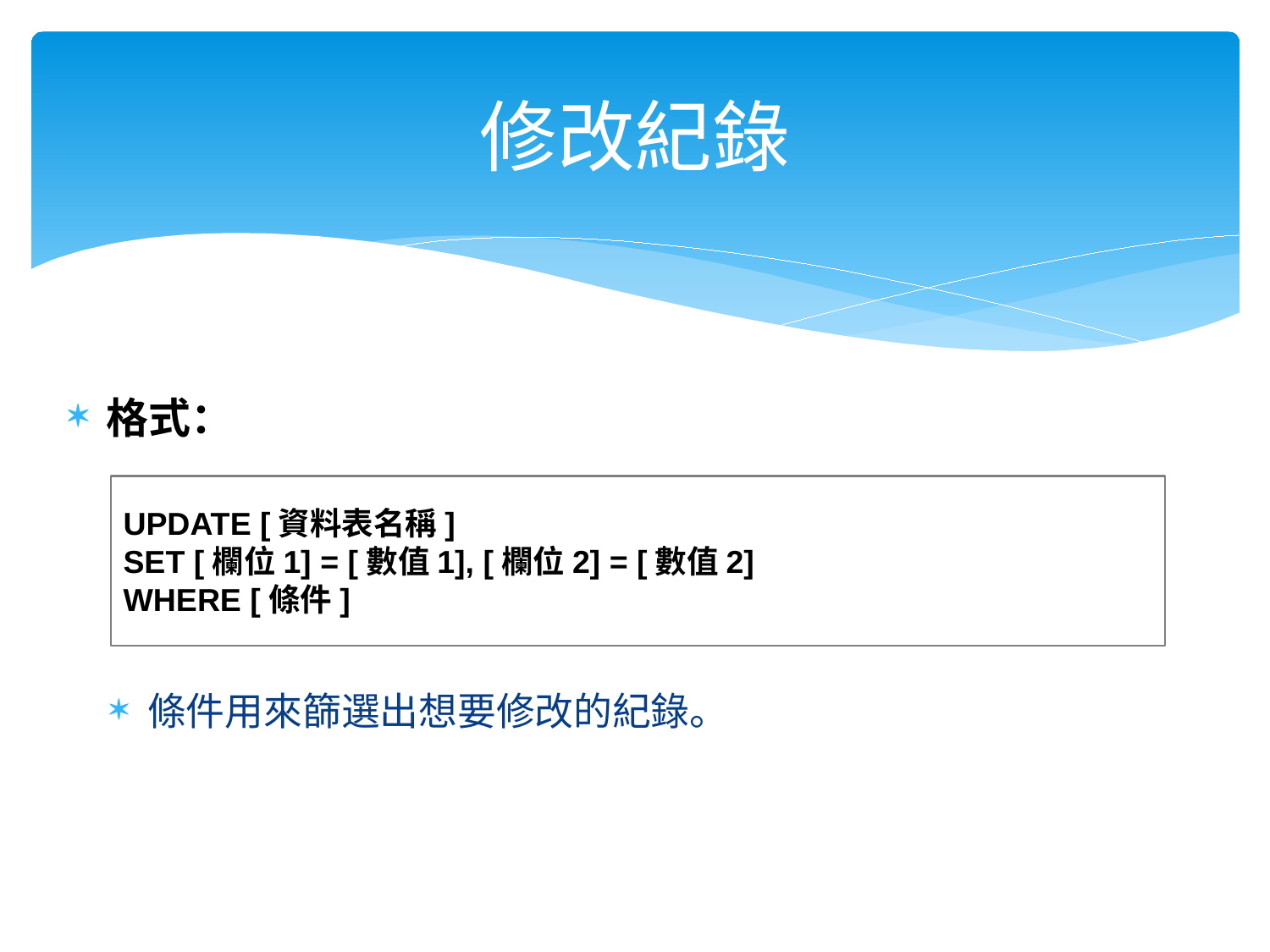

# 修改紀錄

格式：

條件用來篩選出想要修改的紀錄。

UPDATE [資料表名稱]
SET [欄位1] = [數值1], [欄位2] = [數值2]
WHERE [條件]